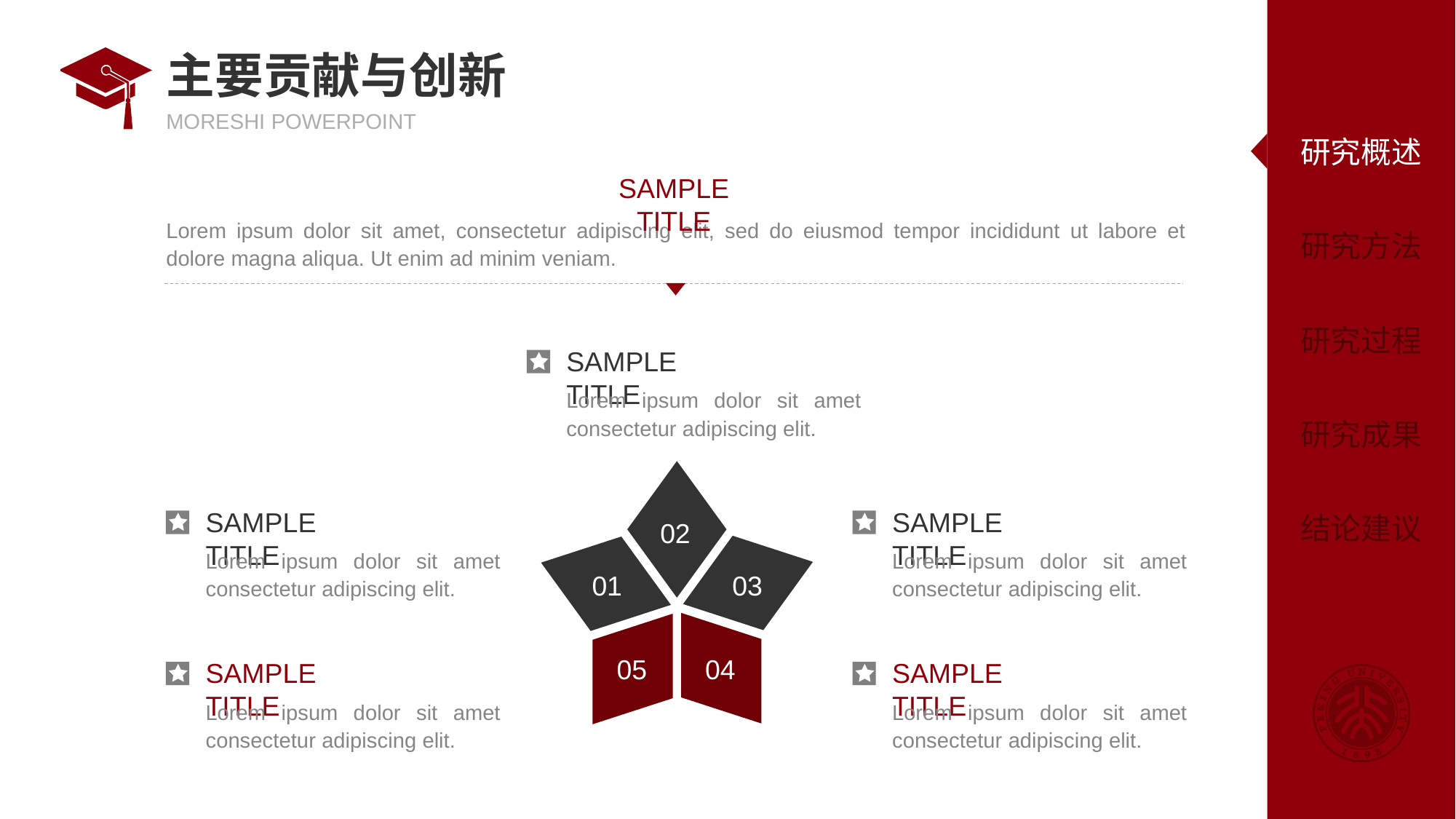

# 主要贡献与创新
SAMPLE TITLE
Lorem ipsum dolor sit amet, consectetur adipiscing elit, sed do eiusmod tempor incididunt ut labore et dolore magna aliqua. Ut enim ad minim veniam.

SAMPLE TITLE

Lorem ipsum dolor sit amet consectetur adipiscing elit.

02
SAMPLE TITLE
SAMPLE TITLE

03

01
Lorem ipsum dolor sit amet consectetur adipiscing elit.
Lorem ipsum dolor sit amet consectetur adipiscing elit.

04

05
SAMPLE TITLE
SAMPLE TITLE

Lorem ipsum dolor sit amet consectetur adipiscing elit.
Lorem ipsum dolor sit amet consectetur adipiscing elit.